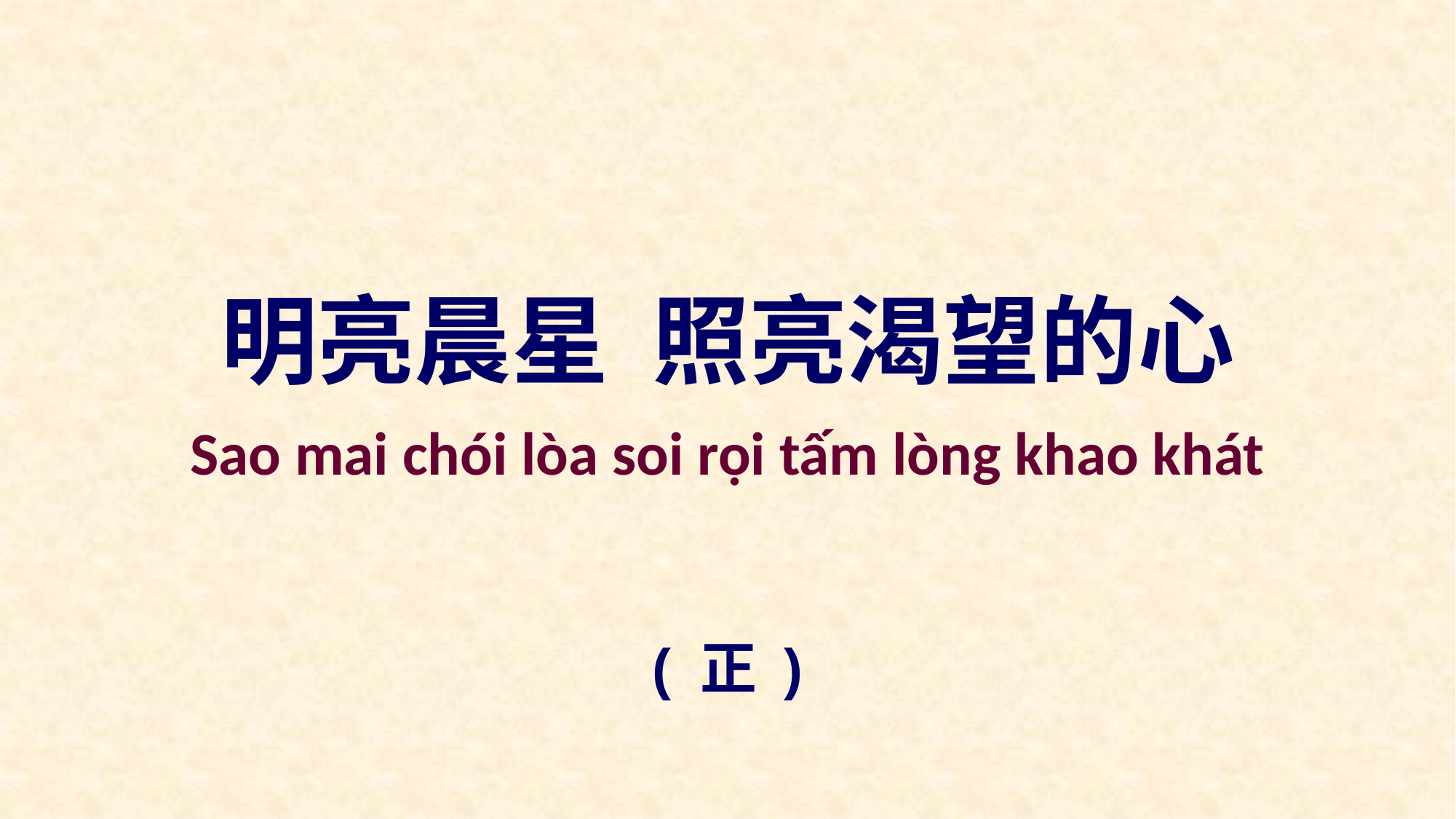

明亮晨星  照亮渴望的心
Sao mai chói lòa soi rọi tấm lòng khao khát
( 正 )